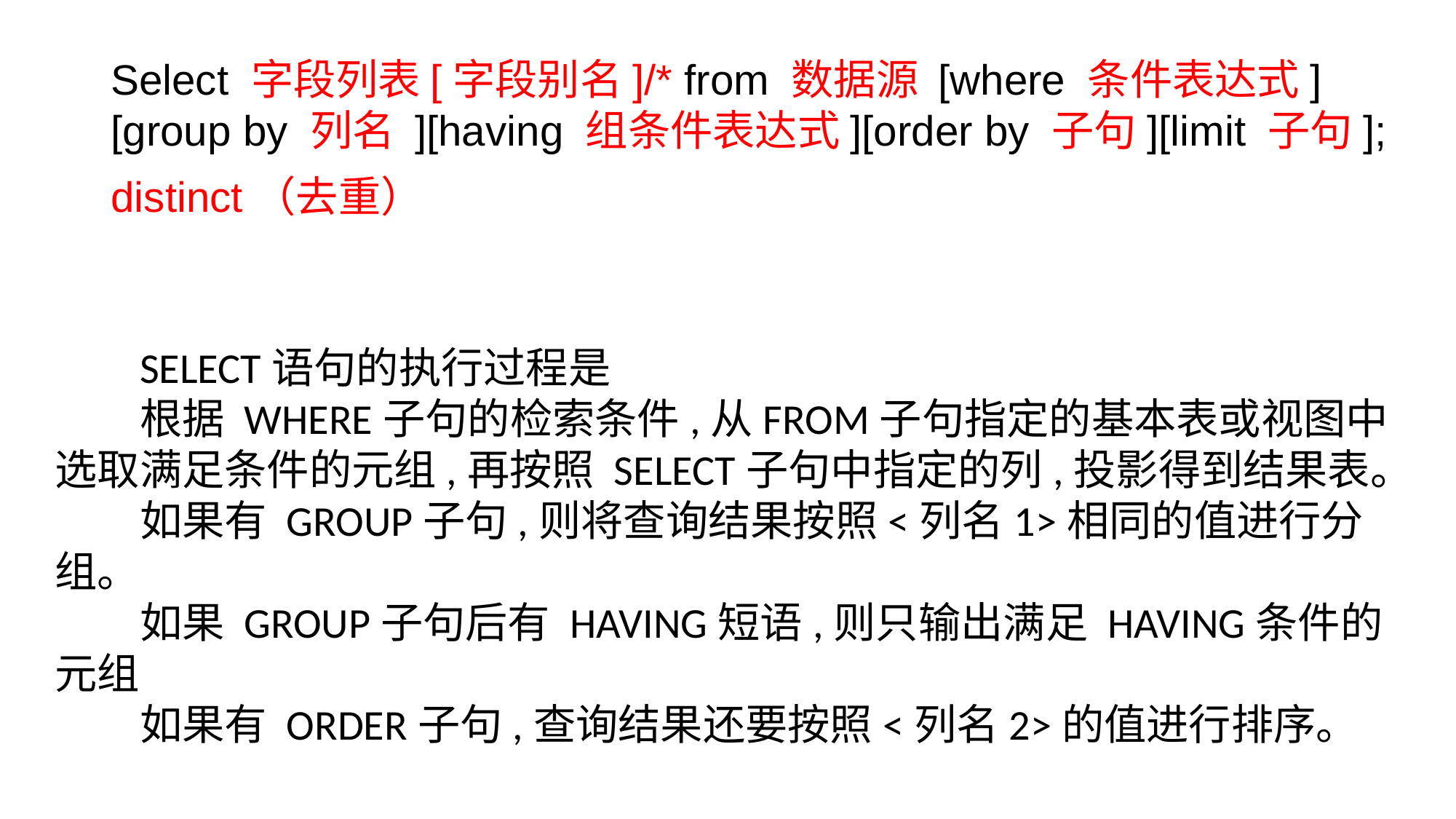

Select 字段列表[字段别名]/* from 数据源 [where 条件表达式] [group by 列名 ][having 组条件表达式][order by 子句][limit 子句];
distinct（去重）

SELECT语句的执行过程是
根据 WHERE子句的检索条件,从FROM子句指定的基本表或视图中选取满足条件的元组,再按照 SELECT子句中指定的列,投影得到结果表。
如果有 GROUP子句,则将查询结果按照<列名1>相同的值进行分组。
如果 GROUP子句后有 HAVING短语,则只输出满足 HAVING条件的元组
如果有 ORDER子句,查询结果还要按照<列名2>的值进行排序。